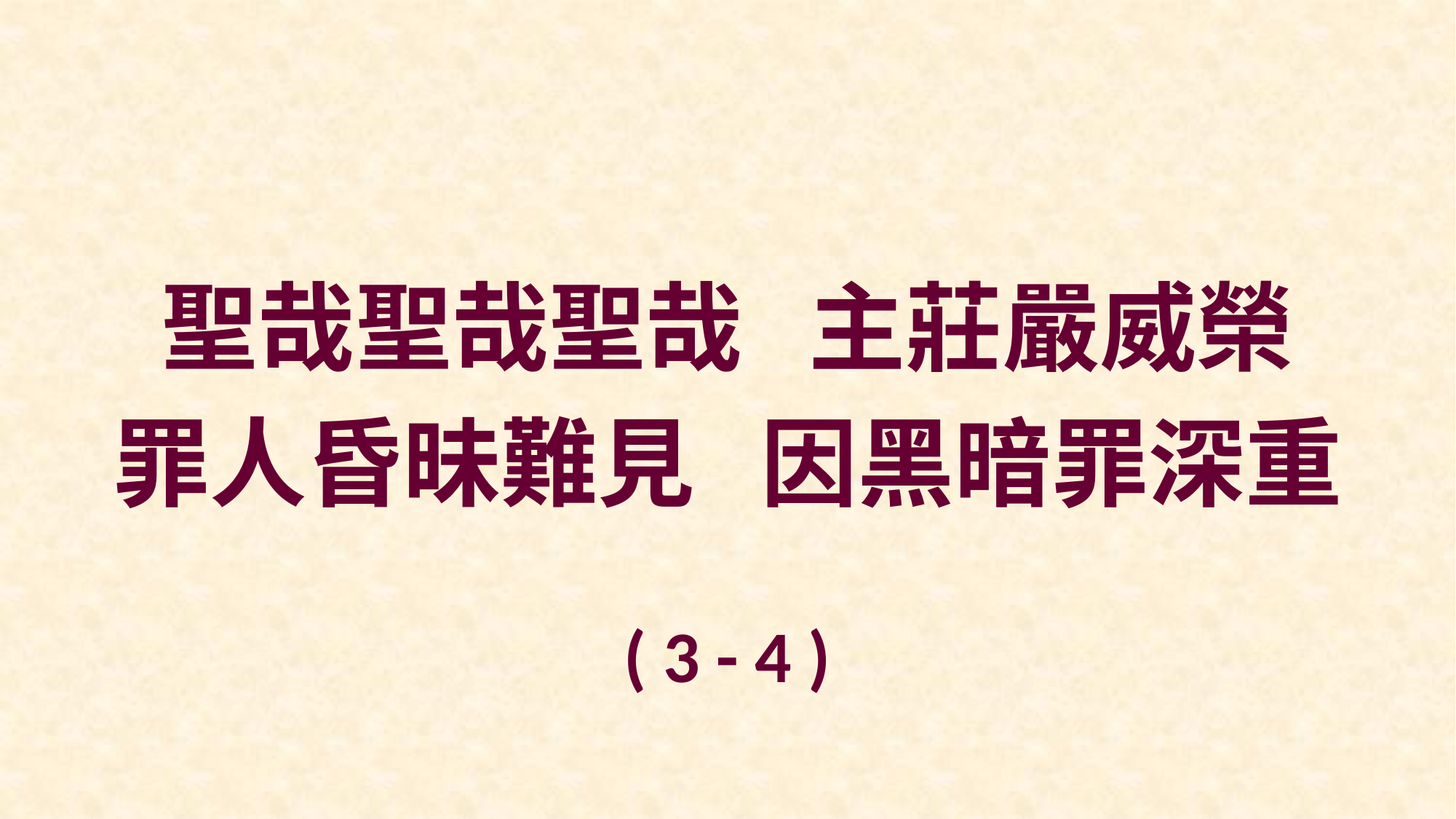

聖哉聖哉聖哉   主莊嚴威榮
罪人昏昧難見   因黑暗罪深重
( 3 - 4 )